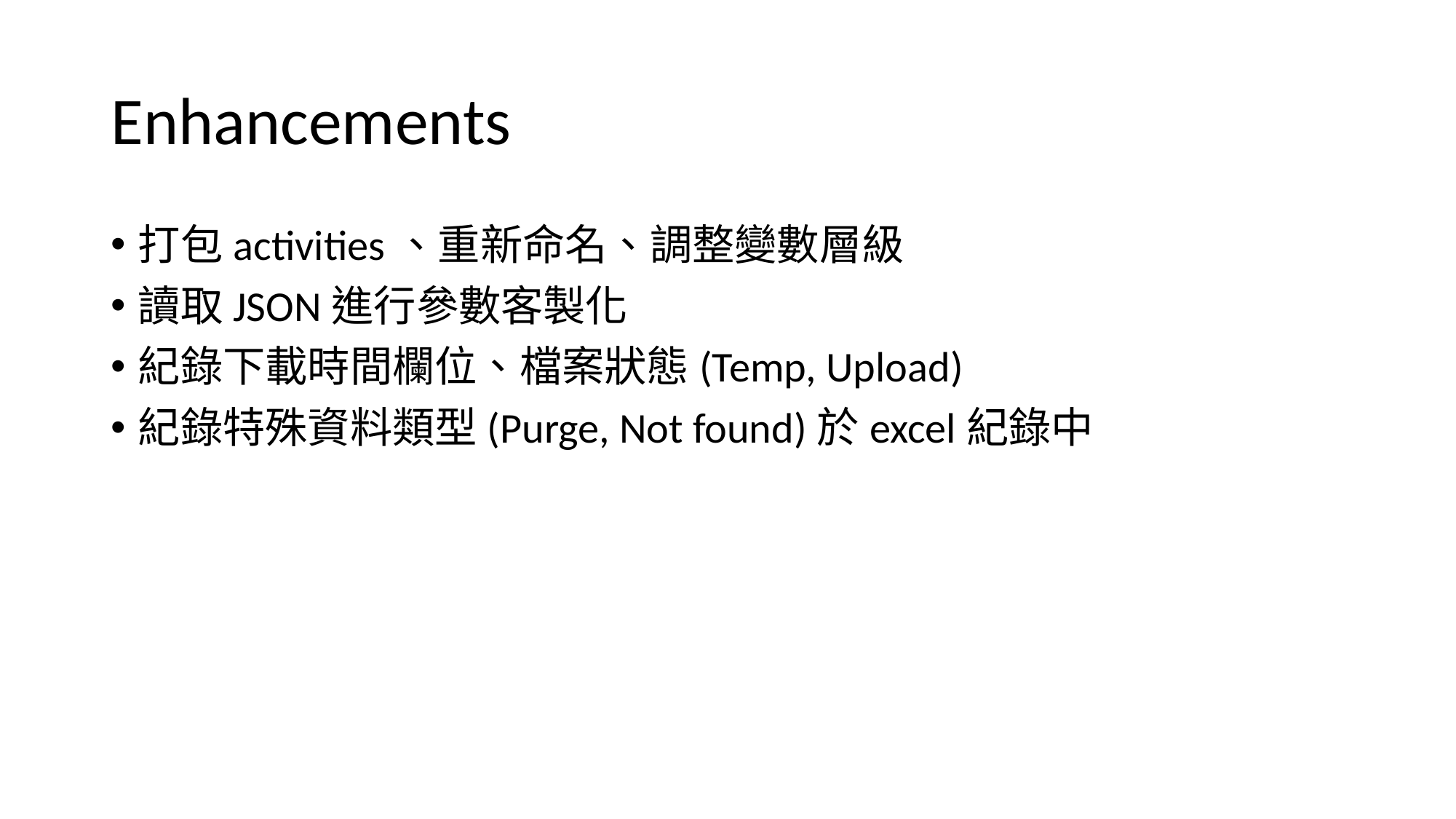

# Enhancements
打包activities、重新命名、調整變數層級
讀取JSON進行參數客製化
紀錄下載時間欄位、檔案狀態(Temp, Upload)
紀錄特殊資料類型(Purge, Not found)於excel紀錄中